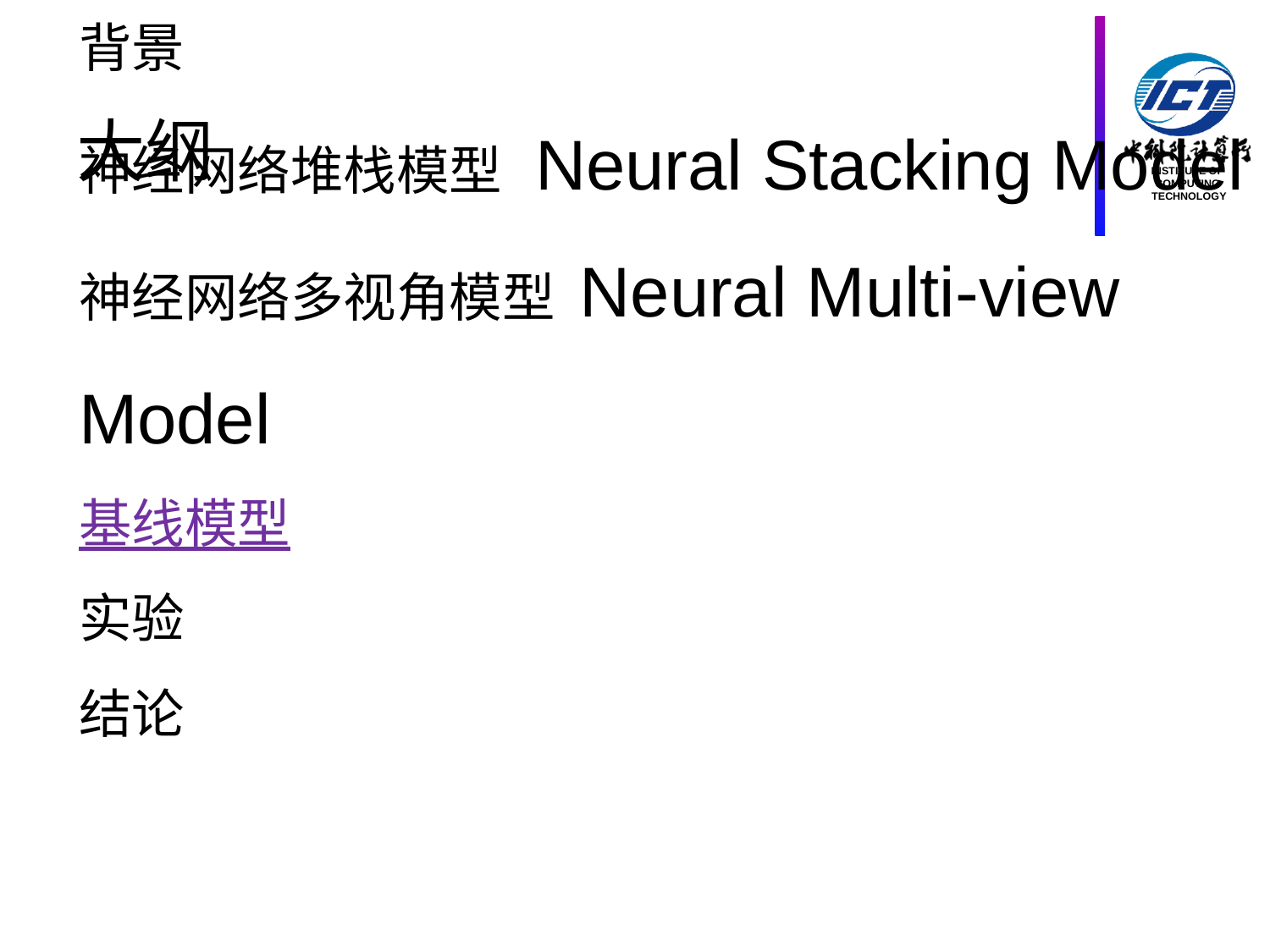

大纲
背景
神经网络堆栈模型 Neural Stacking Model
神经网络多视角模型 Neural Multi-view Model
基线模型
实验
结论